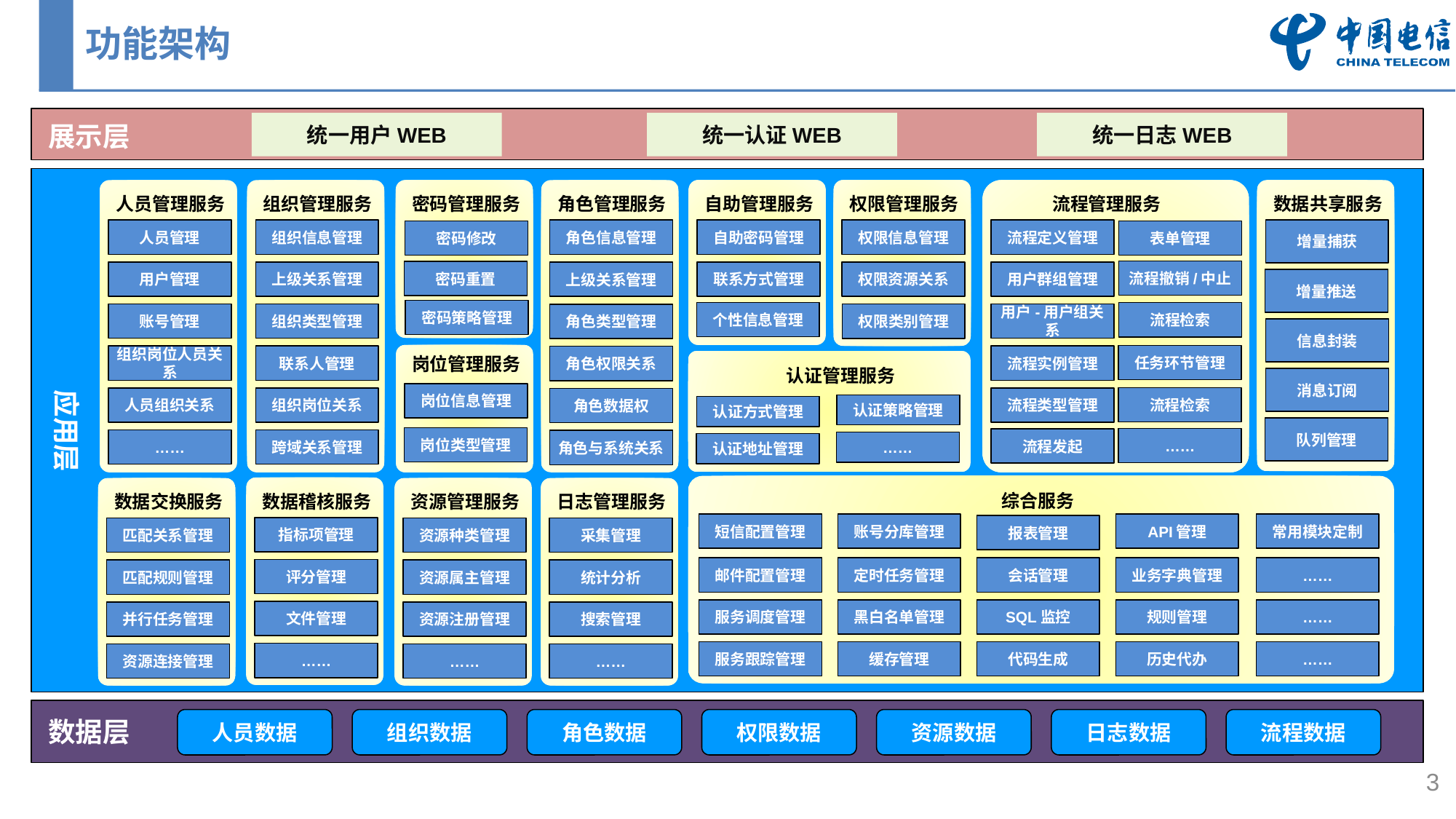

# 功能架构

统一用户WEB
统一认证WEB
统一日志WEB
展示层

自助管理服务
自助密码管理
联系方式管理
个性信息管理

权限管理服务
权限信息管理
权限资源关系
权限类别管理

角色管理服务
角色信息管理
上级关系管理
角色类型管理
角色权限关系
角色数据权
角色与系统关系

人员管理服务
人员管理
用户管理
账号管理
组织岗位人员关系
人员组织关系
……

组织管理服务
组织信息管理
上级关系管理
组织类型管理
联系人管理
组织岗位关系
跨域关系管理

流程管理服务
数据共享服务
密码管理服务
增量捕获
流程定义管理
密码修改
表单管理
流程撤销/中止
密码重置
用户群组管理
增量推送
密码策略管理
流程检索
用户-用户组关系
信息封装

任务环节管理
流程实例管理
岗位管理服务

认证管理服务
消息订阅
应用层
岗位信息管理
流程检索
流程类型管理
认证策略管理
认证方式管理
队列管理
岗位类型管理
……
流程发起
……
认证地址管理

数据稽核服务
指标项管理
评分管理
文件管理
……

数据交换服务
匹配关系管理
匹配规则管理
并行任务管理
资源连接管理

资源管理服务
资源种类管理
资源属主管理
资源注册管理
……

日志管理服务
采集管理
统计分析
搜索管理
……
综合服务
短信配置管理
账号分库管理
API管理
常用模块定制
报表管理
邮件配置管理
定时任务管理
会话管理
业务字典管理
……
服务调度管理
黑白名单管理
SQL监控
规则管理
……
服务跟踪管理
缓存管理
代码生成
历史代办
……

数据层
人员数据
组织数据
角色数据
权限数据
资源数据
日志数据
流程数据
3